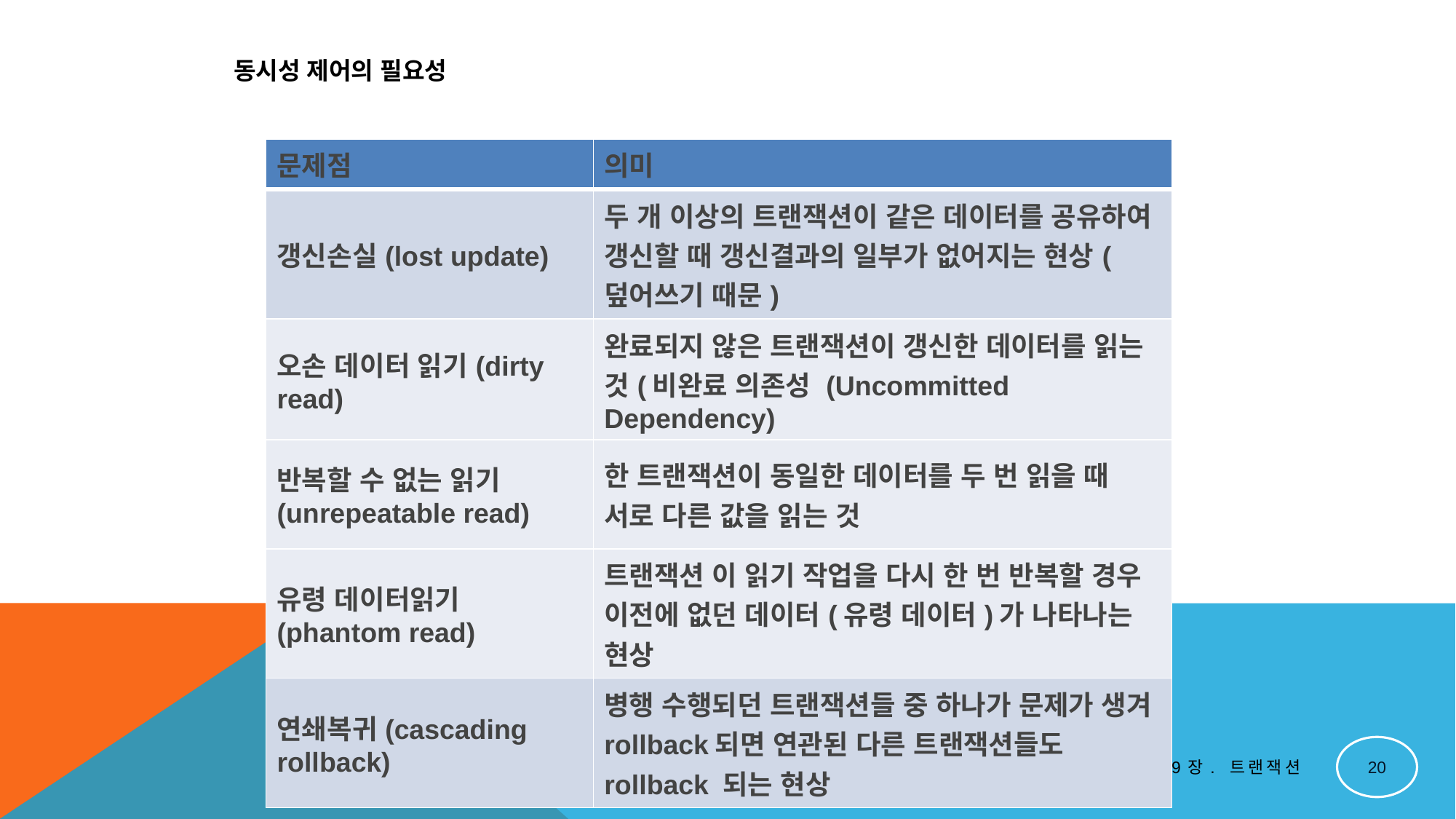

동시성 제어의 필요성
| 문제점 | 의미 |
| --- | --- |
| 갱신손실(lost update) | 두 개 이상의 트랜잭션이 같은 데이터를 공유하여 갱신할 때 갱신결과의 일부가 없어지는 현상(덮어쓰기 때문) |
| 오손 데이터 읽기(dirty read) | 완료되지 않은 트랜잭션이 갱신한 데이터를 읽는 것(비완료 의존성 (Uncommitted Dependency) |
| 반복할 수 없는 읽기(unrepeatable read) | 한 트랜잭션이 동일한 데이터를 두 번 읽을 때 서로 다른 값을 읽는 것 |
| 유령 데이터읽기(phantom read) | 트랜잭션 이 읽기 작업을 다시 한 번 반복할 경우 이전에 없던 데이터(유령 데이터)가 나타나는 현상 |
| 연쇄복귀(cascading rollback) | 병행 수행되던 트랜잭션들 중 하나가 문제가 생겨 rollback되면 연관된 다른 트랜잭션들도 rollback 되는 현상 |
20
9장. 트랜잭션